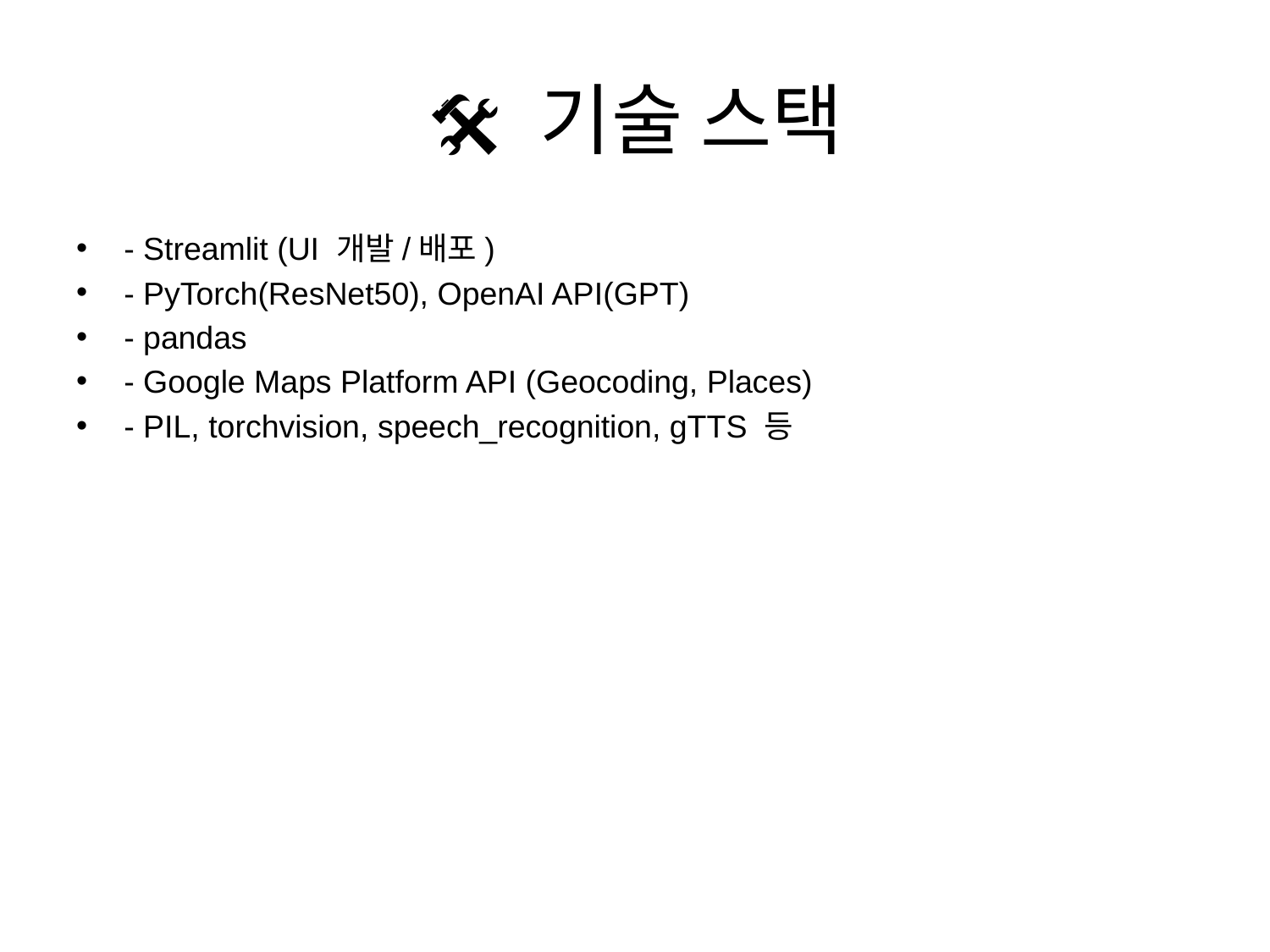

# 🛠️ 기술 스택
- Streamlit (UI 개발/배포)
- PyTorch(ResNet50), OpenAI API(GPT)
- pandas
- Google Maps Platform API (Geocoding, Places)
- PIL, torchvision, speech_recognition, gTTS 등